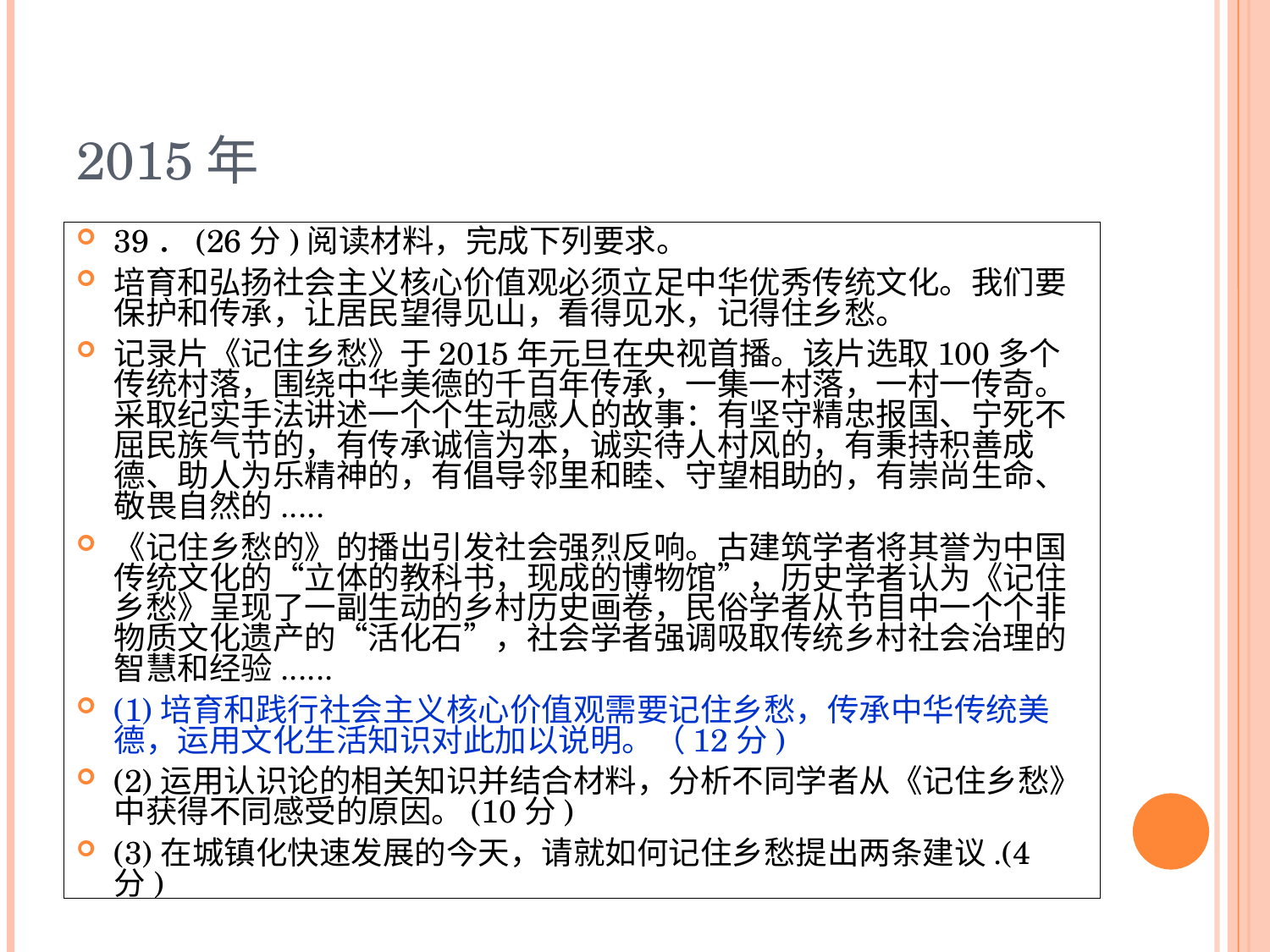

# 2015年
39．(26分)阅读材料，完成下列要求。
培育和弘扬社会主义核心价值观必须立足中华优秀传统文化。我们要保护和传承，让居民望得见山，看得见水，记得住乡愁。
记录片《记住乡愁》于2015年元旦在央视首播。该片选取100多个传统村落，围绕中华美德的千百年传承，一集一村落，一村一传奇。采取纪实手法讲述一个个生动感人的故事：有坚守精忠报国、宁死不屈民族气节的，有传承诚信为本，诚实待人村风的，有秉持积善成德、助人为乐精神的，有倡导邻里和睦、守望相助的，有崇尚生命、敬畏自然的.....
《记住乡愁的》的播出引发社会强烈反响。古建筑学者将其誉为中国传统文化的“立体的教科书，现成的博物馆”，历史学者认为《记住乡愁》呈现了一副生动的乡村历史画卷，民俗学者从节目中一个个非物质文化遗产的“活化石”，社会学者强调吸取传统乡村社会治理的智慧和经验......
(1)培育和践行社会主义核心价值观需要记住乡愁，传承中华传统美德，运用文化生活知识对此加以说明。（12分)
(2)运用认识论的相关知识并结合材料，分析不同学者从《记住乡愁》中获得不同感受的原因。(10分)
(3)在城镇化快速发展的今天，请就如何记住乡愁提出两条建议.(4分)